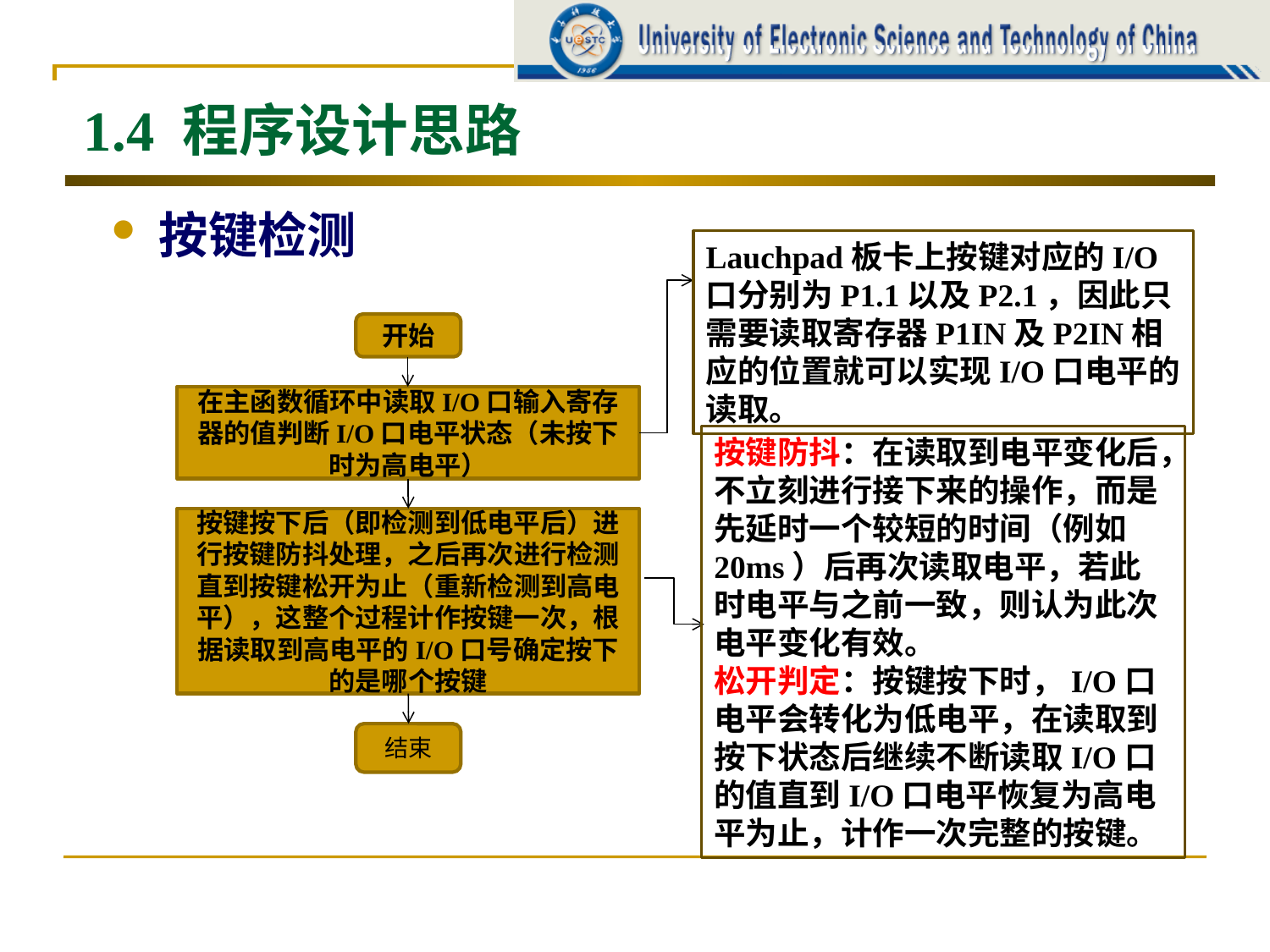

# 1.4 程序设计思路
按键检测
Lauchpad板卡上按键对应的I/O口分别为P1.1以及P2.1，因此只需要读取寄存器P1IN及P2IN相应的位置就可以实现I/O口电平的读取。
开始
在主函数循环中读取I/O口输入寄存器的值判断I/O口电平状态（未按下时为高电平）
按键防抖：在读取到电平变化后，不立刻进行接下来的操作，而是先延时一个较短的时间（例如20ms）后再次读取电平，若此时电平与之前一致，则认为此次电平变化有效。
松开判定：按键按下时，I/O口电平会转化为低电平，在读取到按下状态后继续不断读取I/O口的值直到I/O口电平恢复为高电平为止，计作一次完整的按键。
按键按下后（即检测到低电平后）进行按键防抖处理，之后再次进行检测直到按键松开为止（重新检测到高电平），这整个过程计作按键一次，根据读取到高电平的I/O口号确定按下的是哪个按键
结束